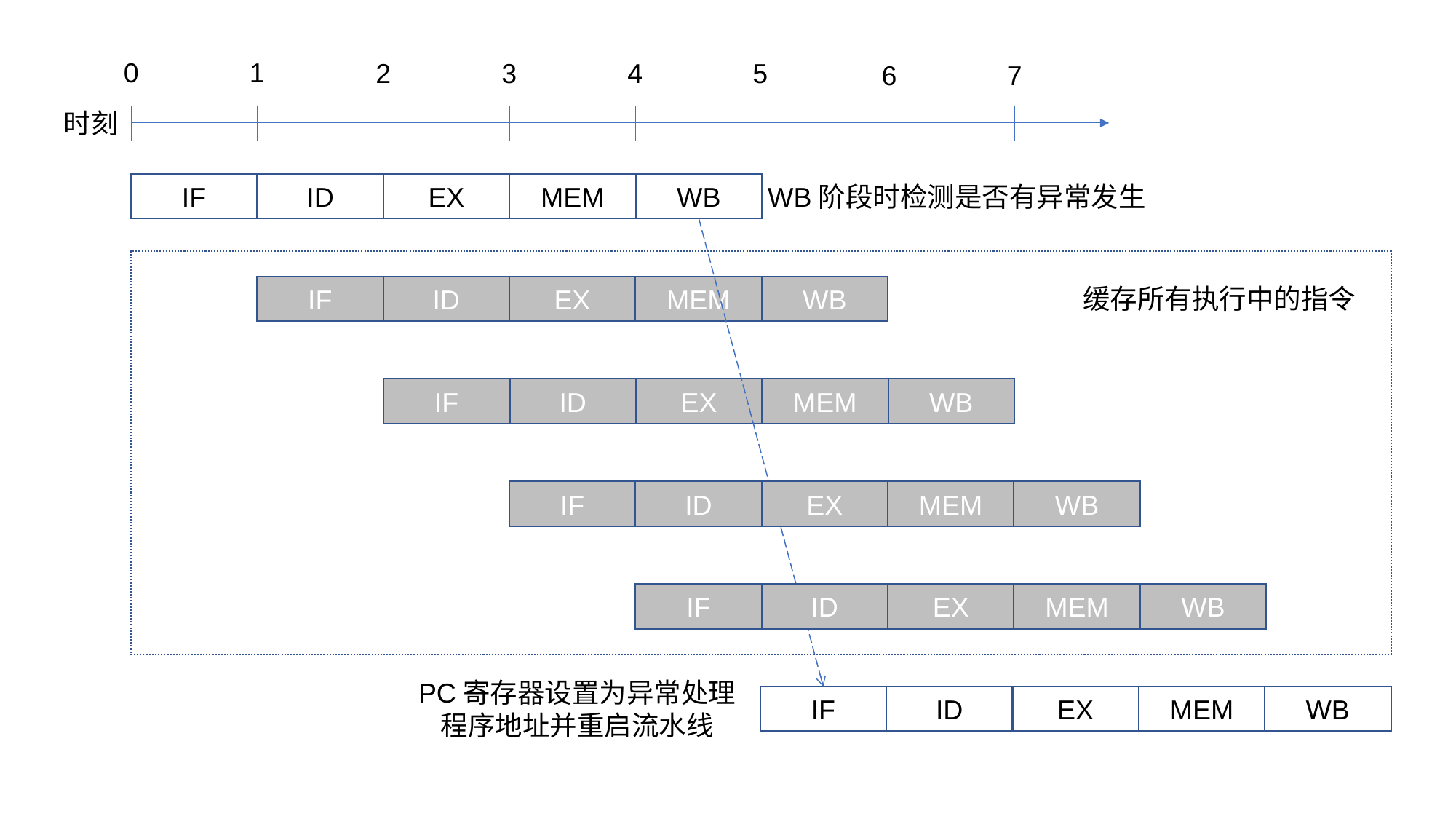

0
1
2
3
4
5
6
7
时刻
WB
EX
MEM
ID
IF
WB阶段时检测是否有异常发生

缓存所有执行中的指令
WB
EX
MEM
ID
IF
WB
EX
MEM
ID
IF
WB
EX
MEM
ID
IF
WB
EX
MEM
ID
IF
PC寄存器设置为异常处理
程序地址并重启流水线
WB
EX
MEM
ID
IF